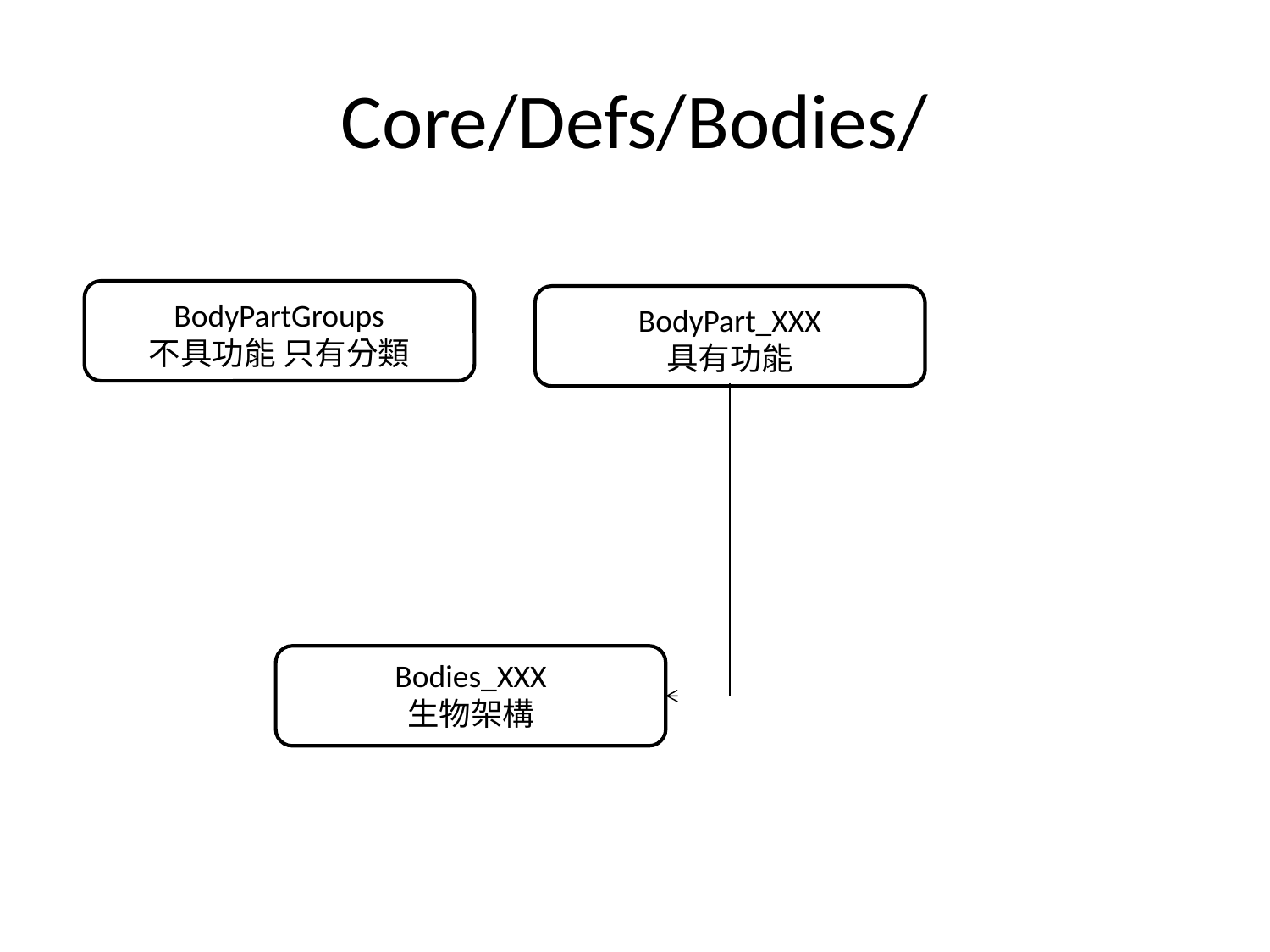

# Core/Defs/Bodies/

BodyPartGroups
不具功能 只有分類
BodyPart_XXX
具有功能

Bodies_XXX
生物架構